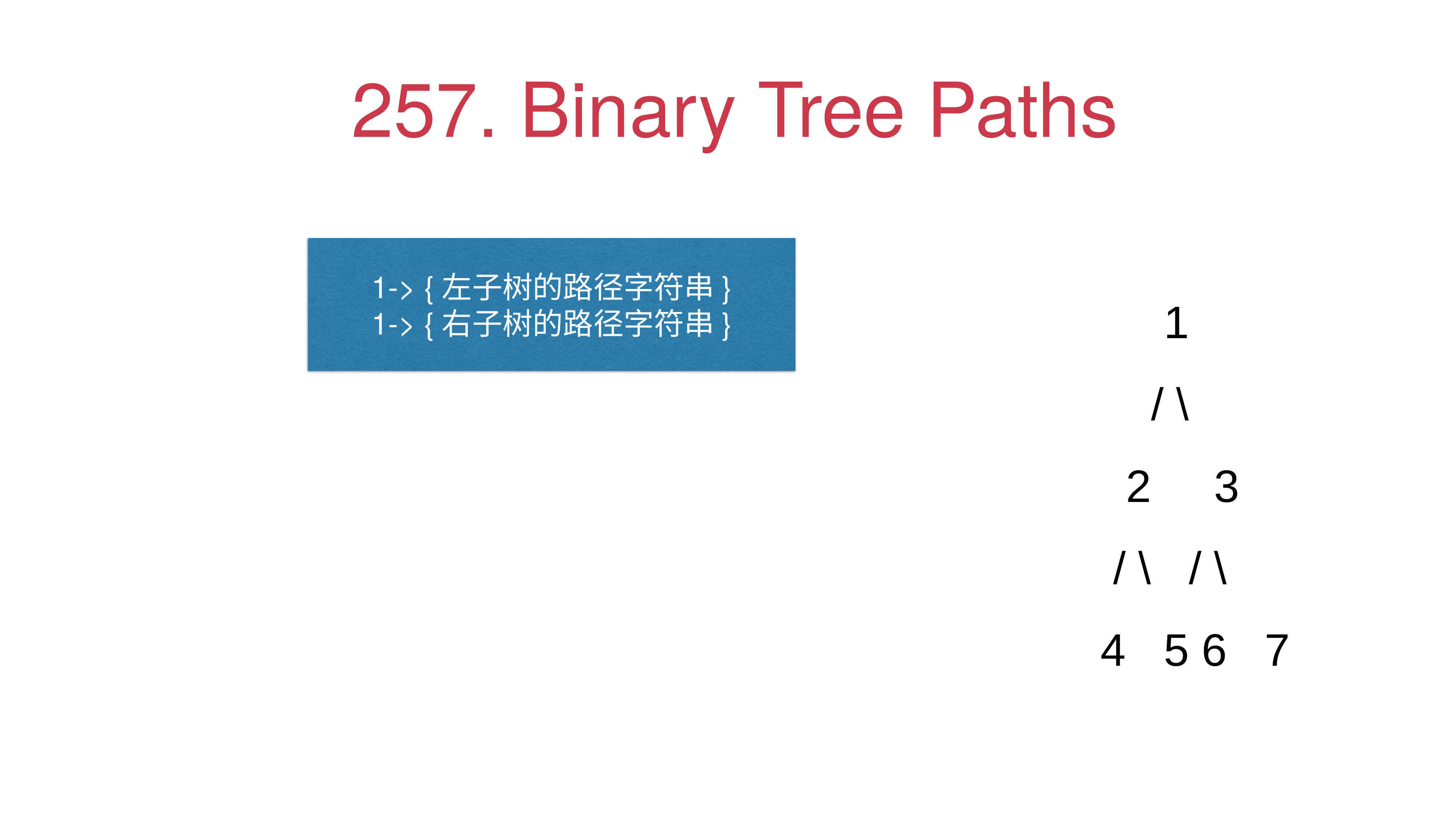

# 257. Binary Tree Paths
1-> {左子树的路径字符串}
1-> {右子树的路径字符串}
     1
    / \
  2     3
 / \   / \
4   5 6   7